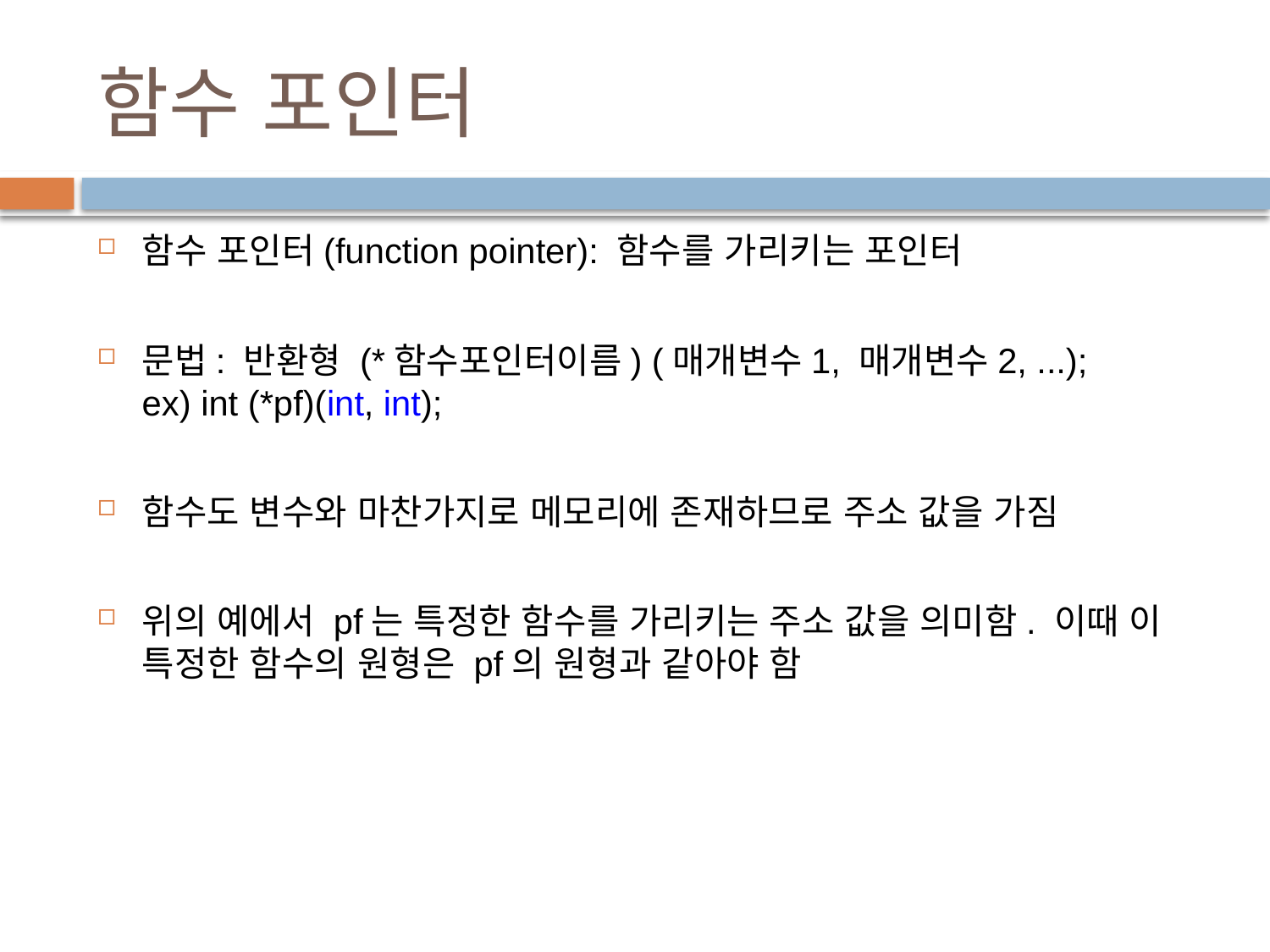

# 함수 포인터
함수 포인터(function pointer): 함수를 가리키는 포인터

문법: 반환형 (*함수포인터이름) (매개변수1, 매개변수2, ...);
ex) int (*pf)(int, int);

함수도 변수와 마찬가지로 메모리에 존재하므로 주소 값을 가짐

위의 예에서 pf는 특정한 함수를 가리키는 주소 값을 의미함. 이때 이 특정한 함수의 원형은 pf의 원형과 같아야 함